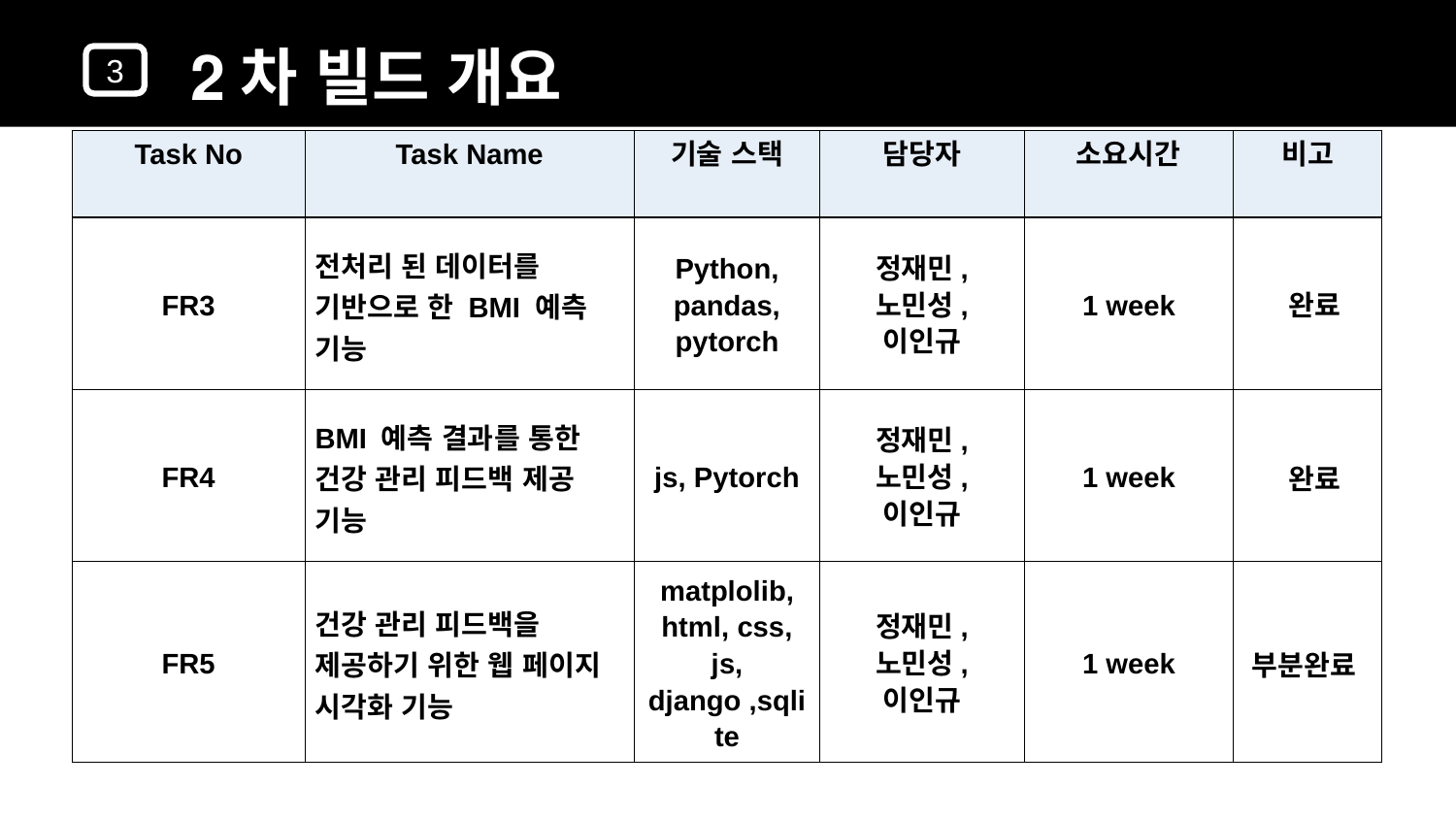

2차 빌드 개요
Motivation
3
| Task No | Task Name | 기술 스택 | 담당자 | 소요시간 | 비고 |
| --- | --- | --- | --- | --- | --- |
| FR3 | 전처리 된 데이터를 기반으로 한 BMI 예측 기능 | Python, pandas, pytorch | 정재민, 노민성, 이인규 | 1 week | 완료 |
| FR4 | BMI 예측 결과를 통한 건강 관리 피드백 제공 기능 | js, Pytorch | 정재민, 노민성, 이인규 | 1 week | 완료 |
| FR5 | 건강 관리 피드백을 제공하기 위한 웹 페이지 시각화 기능 | matplolib, html, css, js, django ,sqlite | 정재민, 노민성, 이인규 | 1 week | 부분완료 |